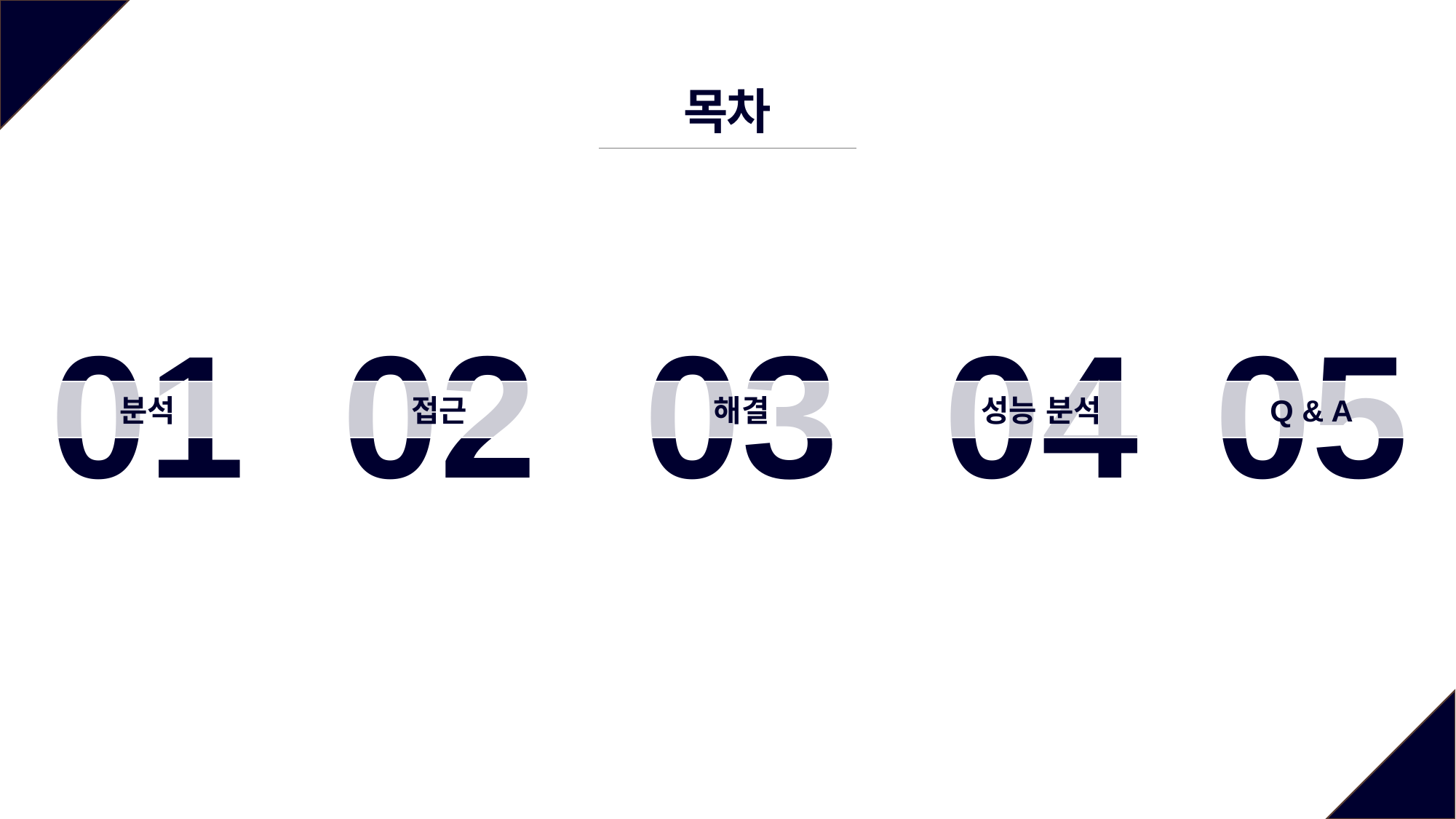

목차
01
분석
02
접근
03
해결
04
성능 분석
05
Q & A